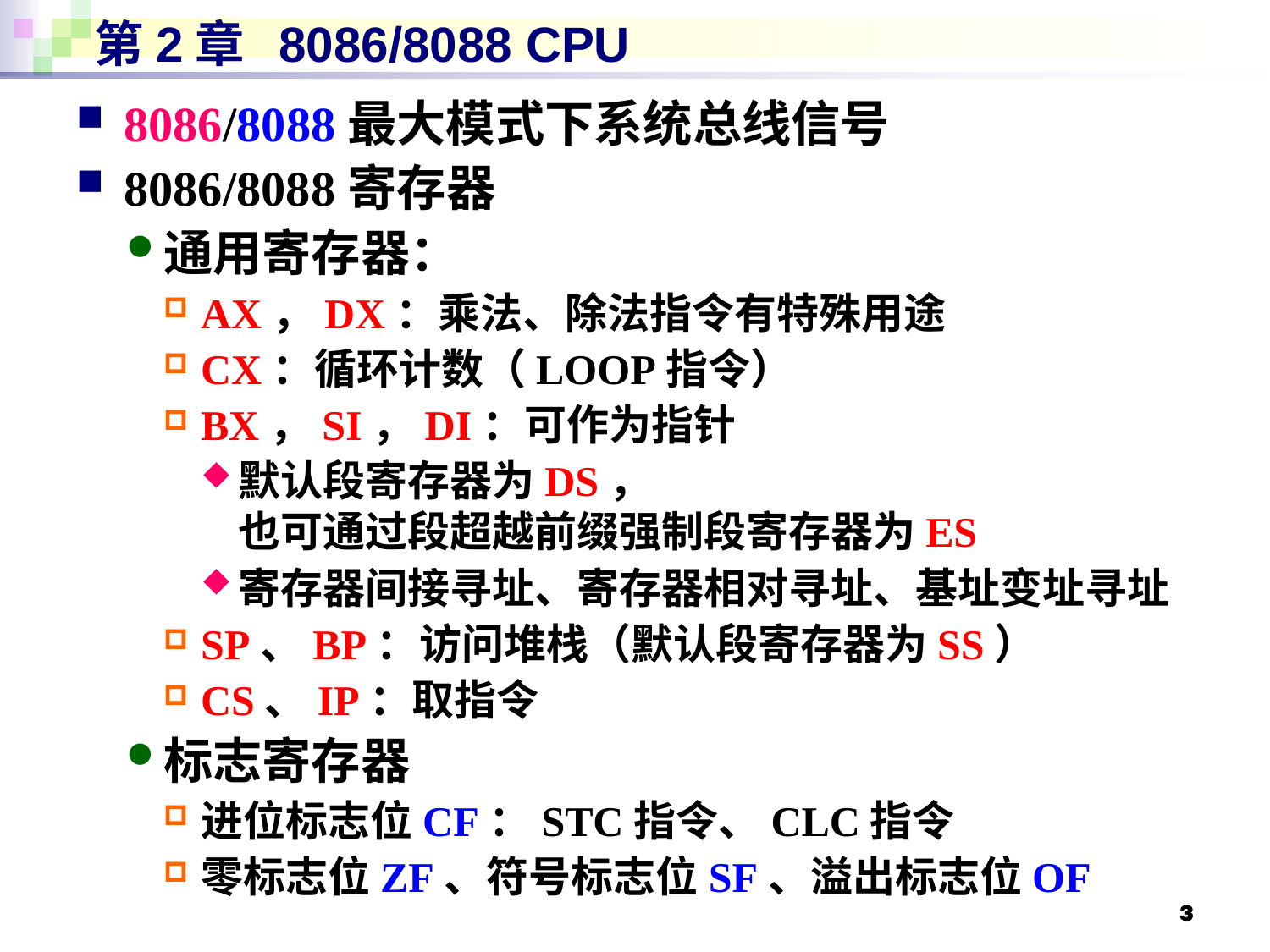

# 第2章  8086/8088 CPU
8086/8088最大模式下系统总线信号
8086/8088寄存器
通用寄存器：
AX，DX：乘法、除法指令有特殊用途
CX：循环计数（LOOP指令）
BX，SI，DI：可作为指针
默认段寄存器为DS，
也可通过段超越前缀强制段寄存器为ES
寄存器间接寻址、寄存器相对寻址、基址变址寻址
SP、BP：访问堆栈（默认段寄存器为SS）
CS、IP：取指令
标志寄存器
进位标志位CF：STC指令、CLC指令
零标志位ZF、符号标志位SF、溢出标志位OF
3